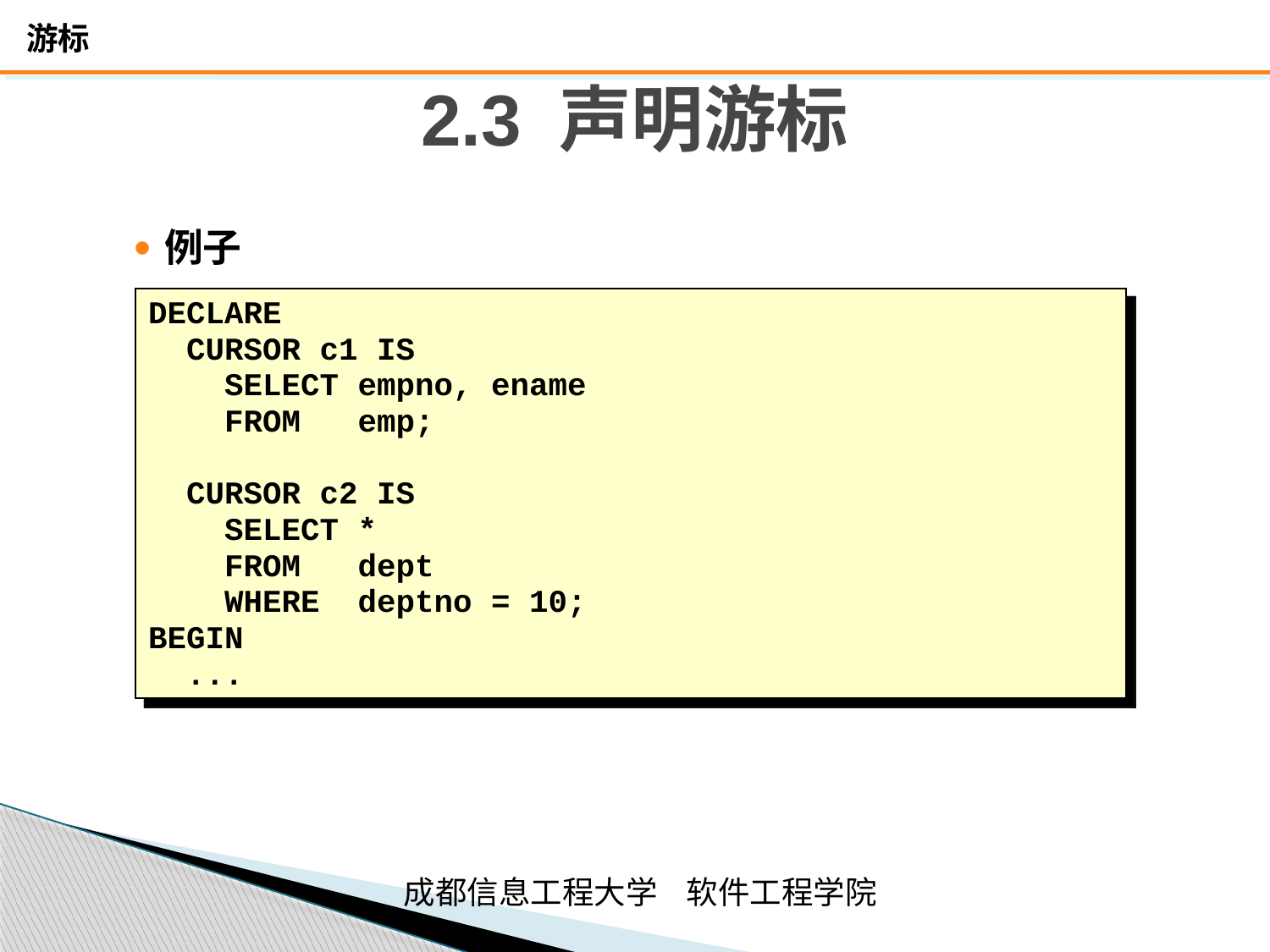

# 2.3 声明游标
例子
DECLARE
  CURSOR c1 IS
    SELECT empno, ename
	    FROM   emp;

  CURSOR c2 IS
    SELECT *
    FROM   dept
    WHERE  deptno = 10;
BEGIN
  ...